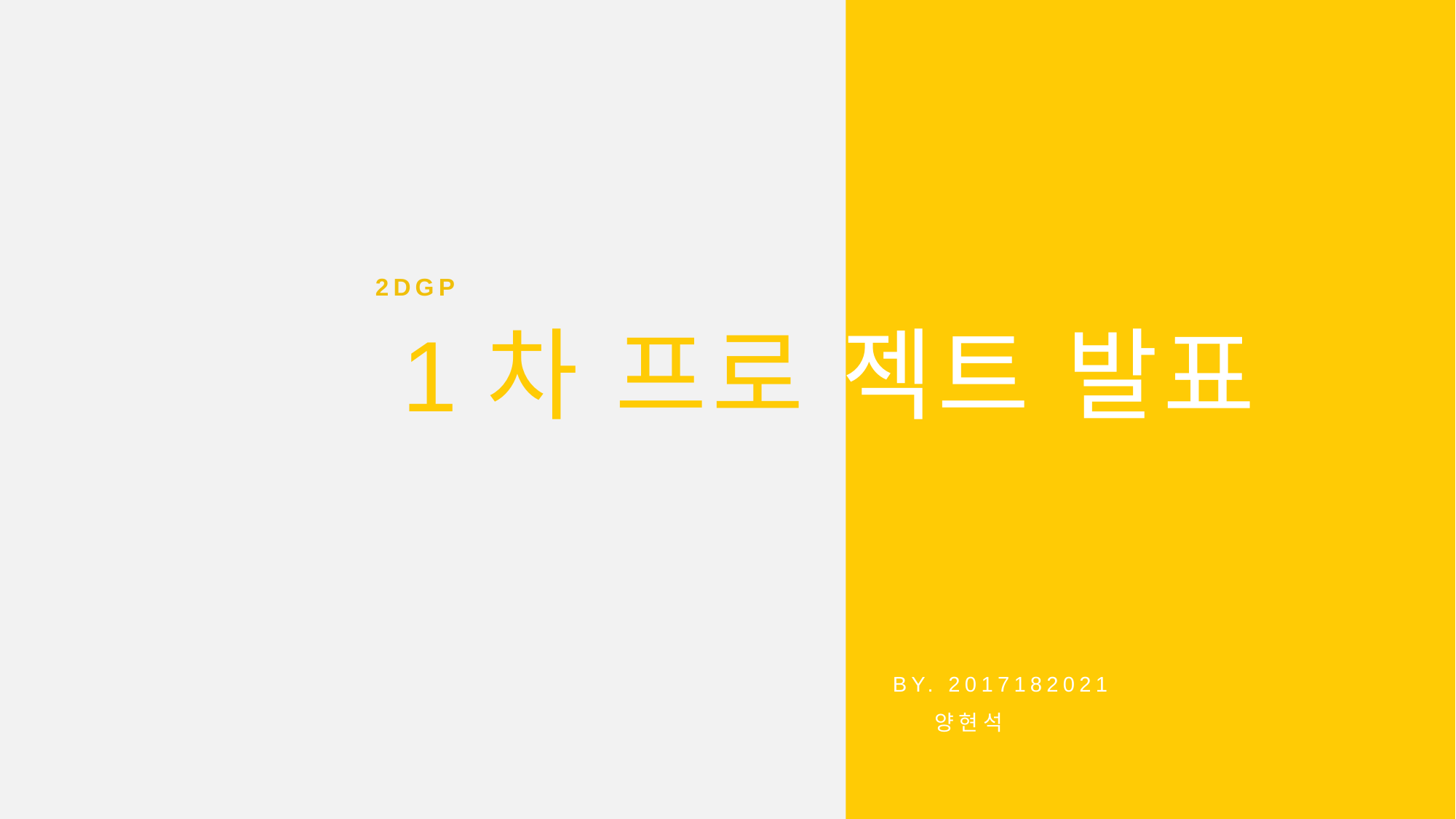

2DGP

 1차 프로 젝트 발표
BY. 2017182021
    양현석